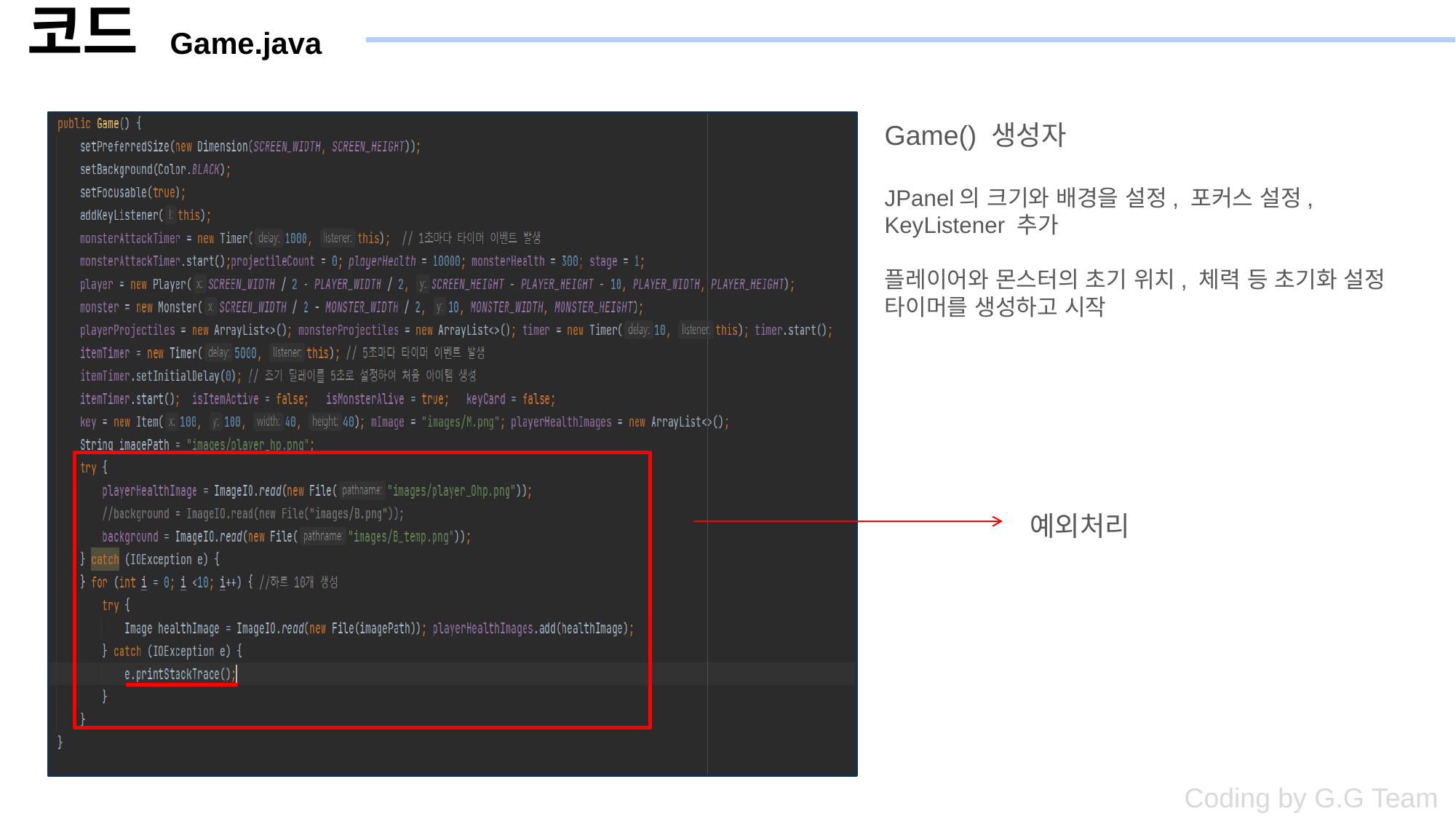

코드 Game.java

Game() 생성자

JPanel의 크기와 배경을 설정, 포커스 설정, KeyListener 추가

플레이어와 몬스터의 초기 위치, 체력 등 초기화 설정
타이머를 생성하고 시작

예외처리
Coding by G.G Team